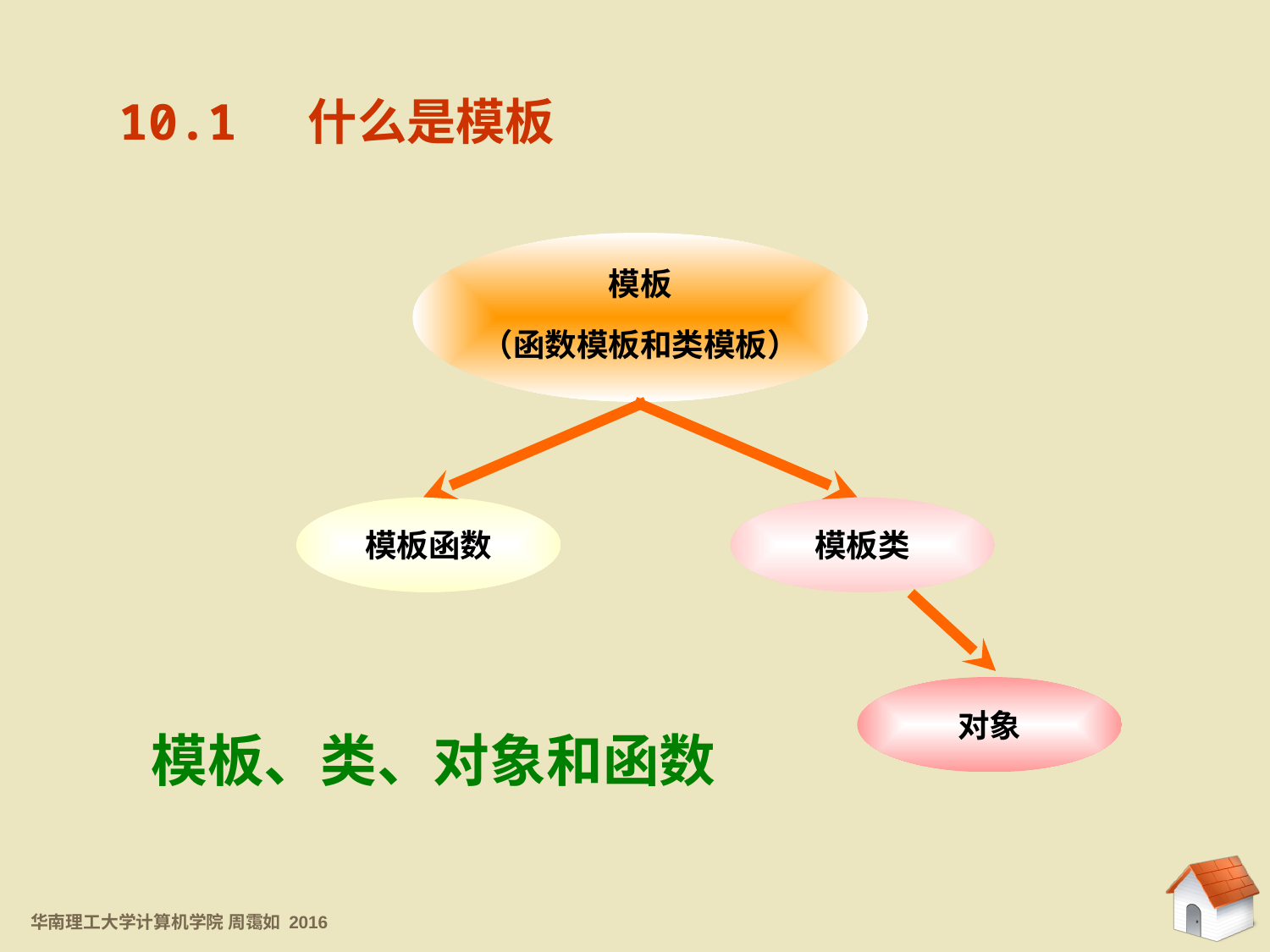

10.1  什么是模板
模板
（函数模板和类模板）

模板函数
模板类

对象
模板、类、对象和函数